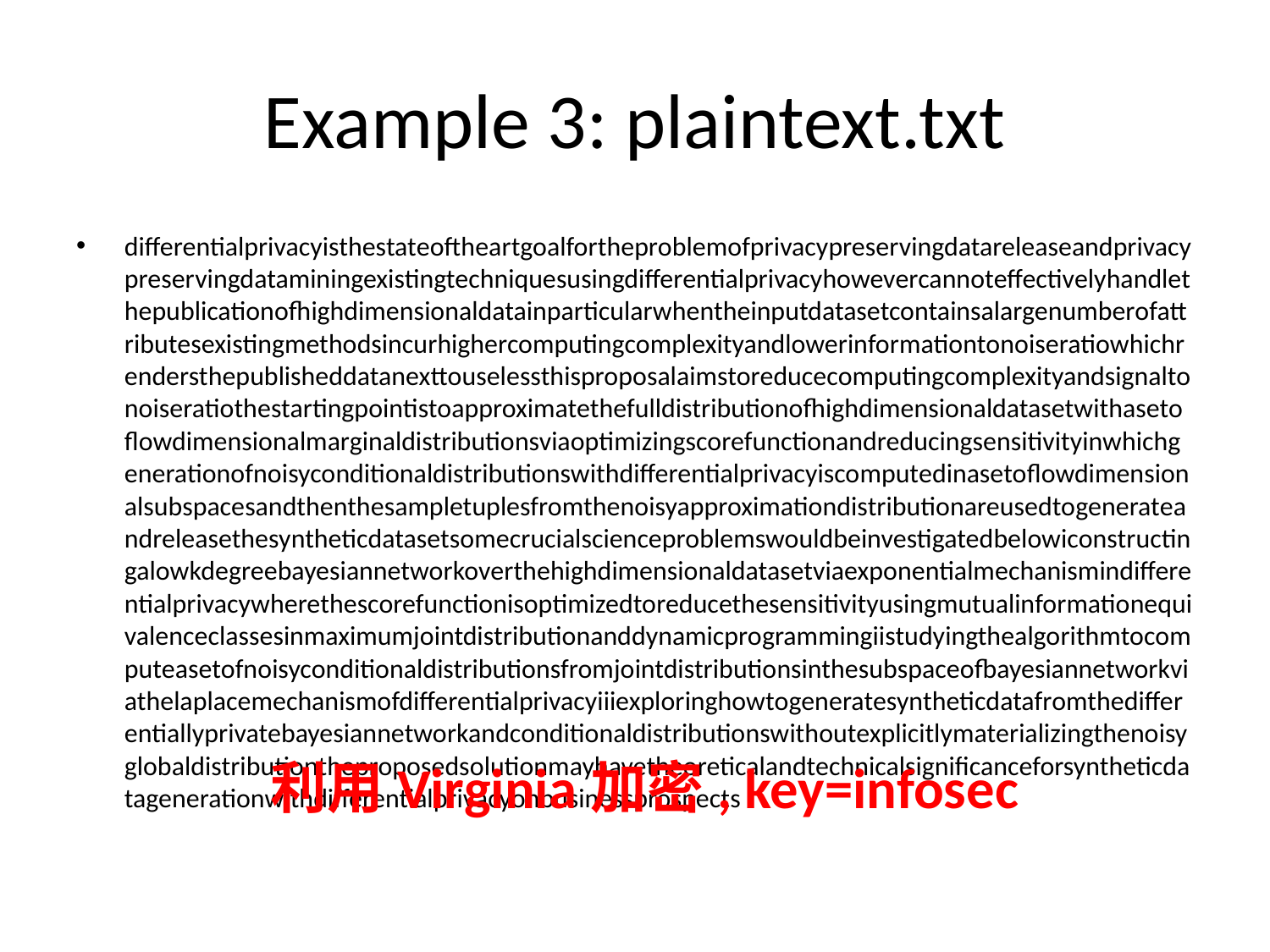

# Example 3: plaintext.txt
differentialprivacyisthestateoftheartgoalfortheproblemofprivacypreservingdatareleaseandprivacypreservingdataminingexistingtechniquesusingdifferentialprivacyhowevercannoteffectivelyhandlethepublicationofhighdimensionaldatainparticularwhentheinputdatasetcontainsalargenumberofattributesexistingmethodsincurhighercomputingcomplexityandlowerinformationtonoiseratiowhichrendersthepublisheddatanexttouselessthisproposalaimstoreducecomputingcomplexityandsignaltonoiseratiothestartingpointistoapproximatethefulldistributionofhighdimensionaldatasetwithasetoflowdimensionalmarginaldistributionsviaoptimizingscorefunctionandreducingsensitivityinwhichgenerationofnoisyconditionaldistributionswithdifferentialprivacyiscomputedinasetoflowdimensionalsubspacesandthenthesampletuplesfromthenoisyapproximationdistributionareusedtogenerateandreleasethesyntheticdatasetsomecrucialscienceproblemswouldbeinvestigatedbelowiconstructingalowkdegreebayesiannetworkoverthehighdimensionaldatasetviaexponentialmechanismindifferentialprivacywherethescorefunctionisoptimizedtoreducethesensitivityusingmutualinformationequivalenceclassesinmaximumjointdistributionanddynamicprogrammingiistudyingthealgorithmtocomputeasetofnoisyconditionaldistributionsfromjointdistributionsinthesubspaceofbayesiannetworkviathelaplacemechanismofdifferentialprivacyiiiexploringhowtogeneratesyntheticdatafromthedifferentiallyprivatebayesiannetworkandconditionaldistributionswithoutexplicitlymaterializingthenoisyglobaldistributiontheproposedsolutionmayhavetheoreticalandtechnicalsignificanceforsyntheticdatagenerationwithdifferentialprivacyonbusinessprospects
利用Virginia加密, key=infosec